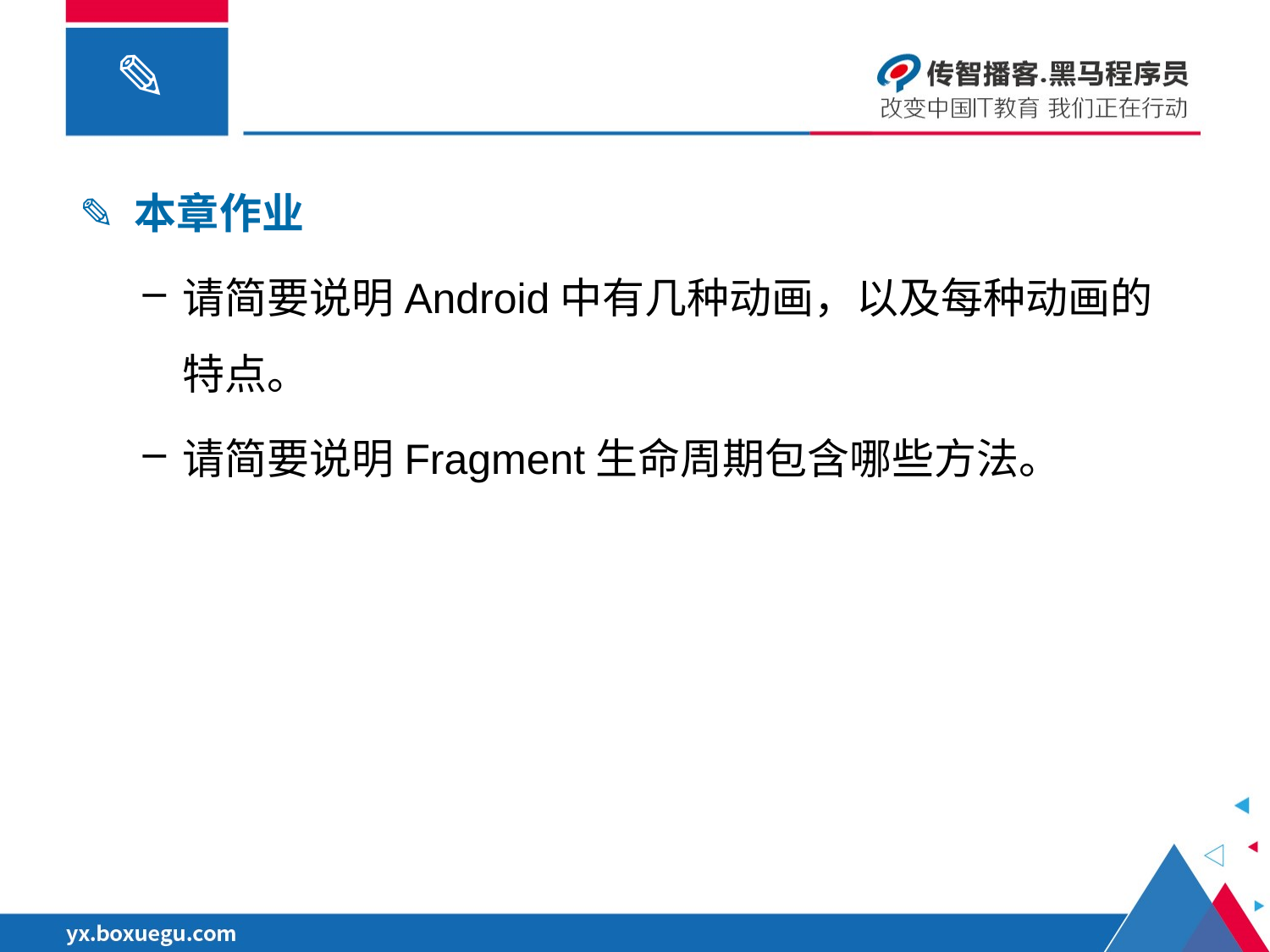

✎ 本章作业
请简要说明Android中有几种动画，以及每种动画的特点。
请简要说明Fragment生命周期包含哪些方法。